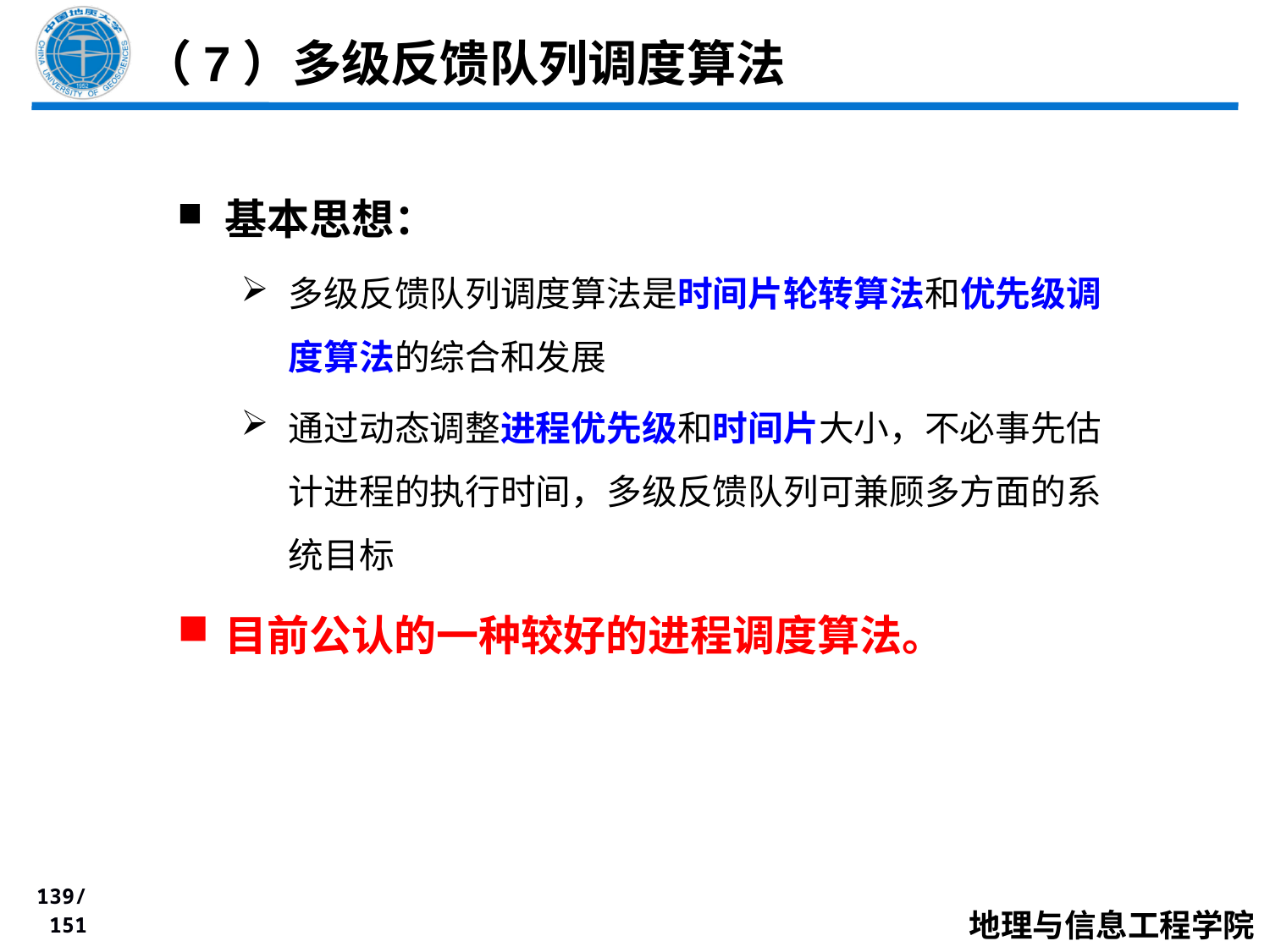

（7）多级反馈队列调度算法
基本思想：
多级反馈队列调度算法是时间片轮转算法和优先级调度算法的综合和发展
通过动态调整进程优先级和时间片大小，不必事先估计进程的执行时间，多级反馈队列可兼顾多方面的系统目标
目前公认的一种较好的进程调度算法。